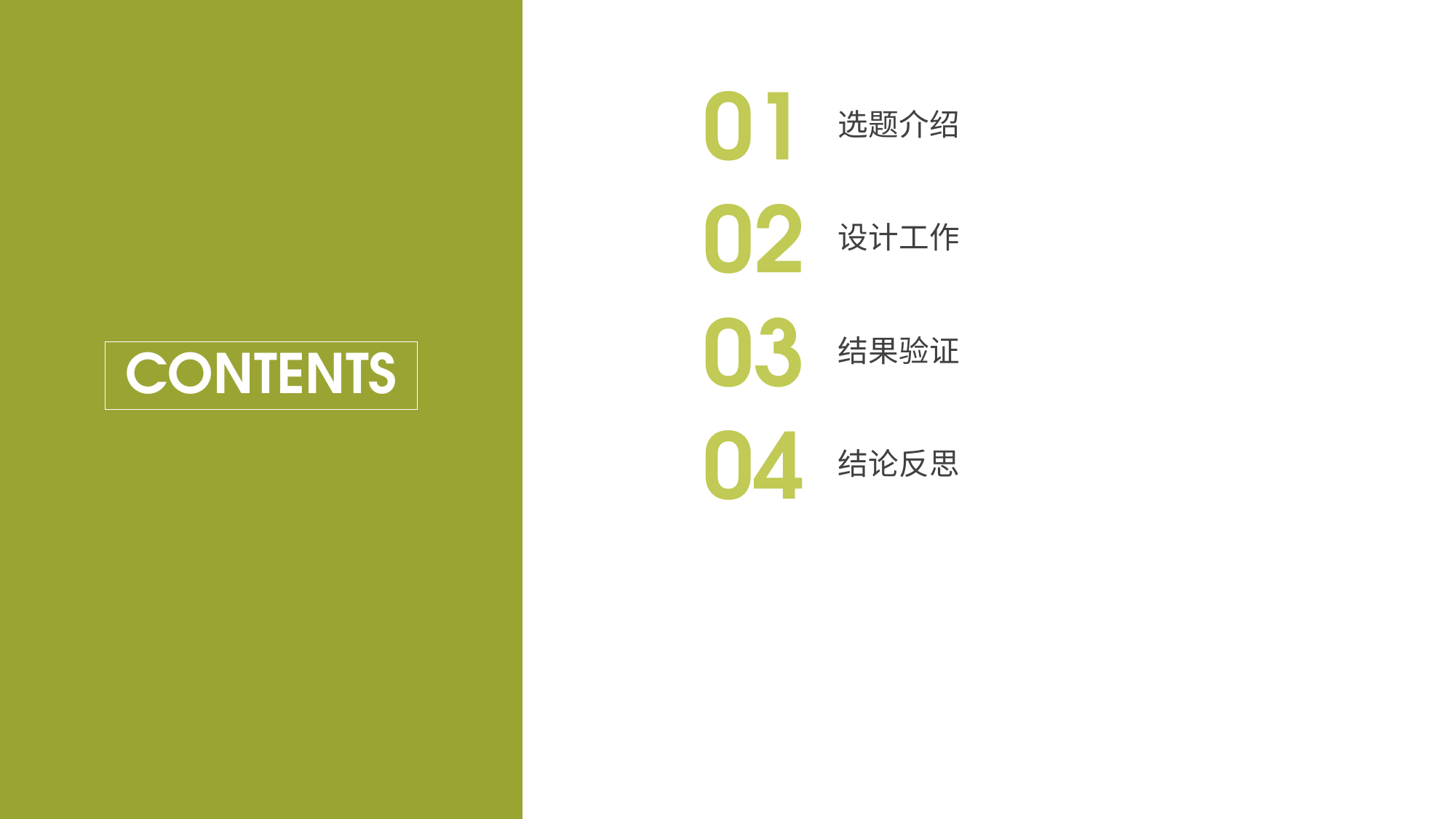

01
选题介绍
02
设计工作
03
结果验证
CONTENTS
04
结论反思